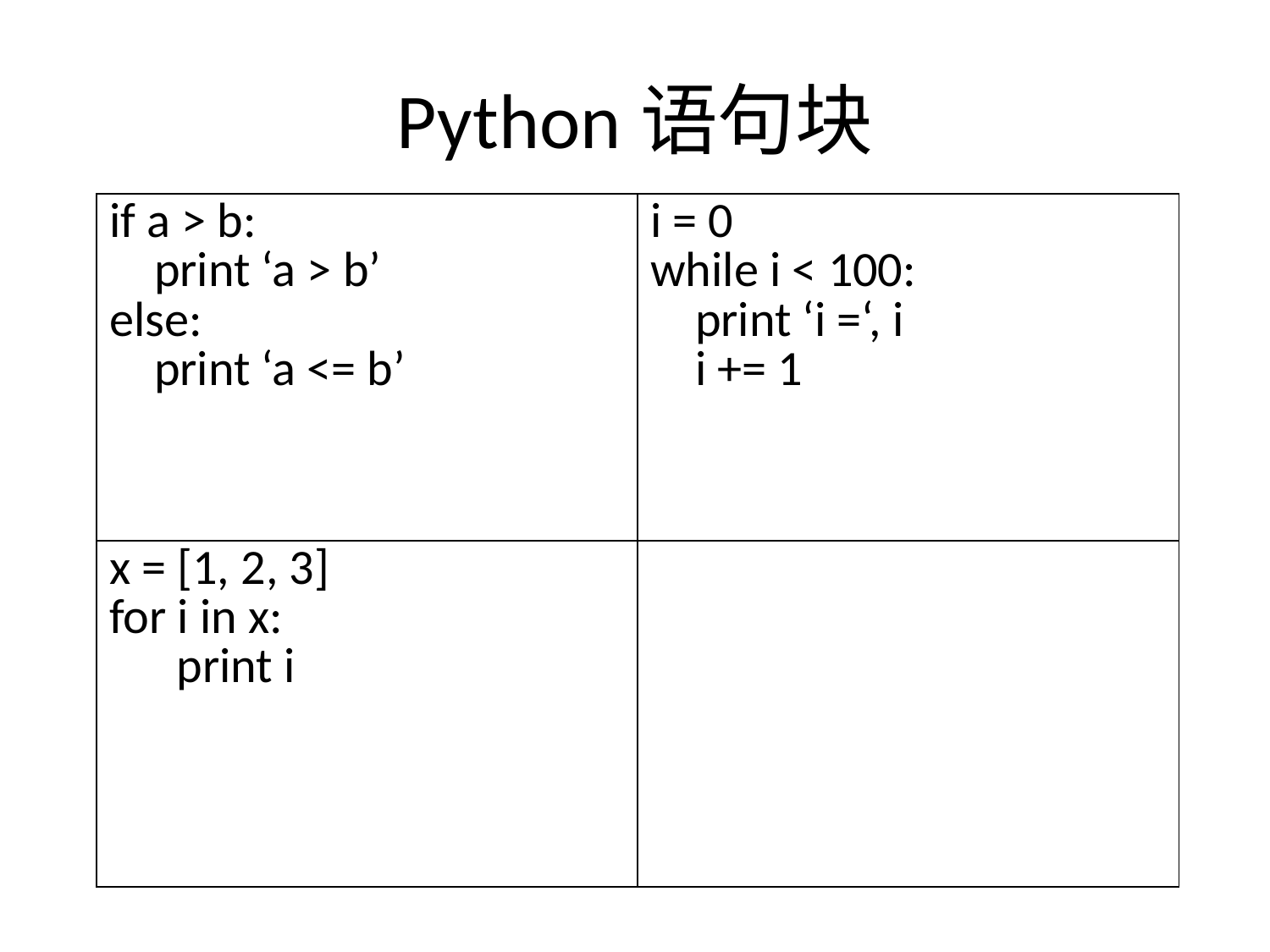

# Python语句块
| if a > b: print ‘a > b’ else: print ‘a <= b’ | i = 0 while i < 100: print ‘i =‘, i i += 1 |
| --- | --- |
| x = [1, 2, 3] for i in x: print i |  |